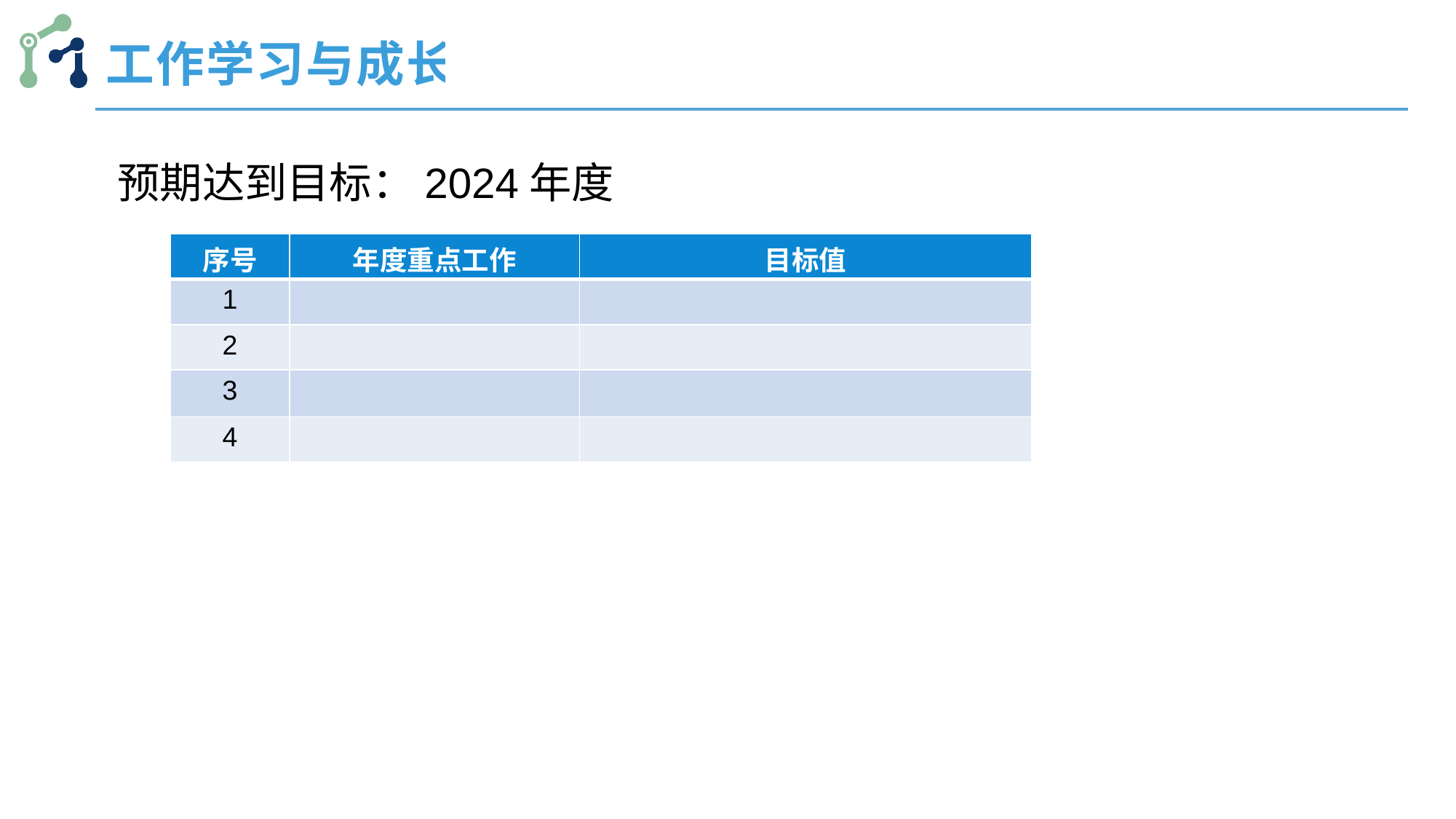

工作学习与成长
预期达到目标：2024年度
| 序号 | 年度重点工作 | 目标值 |
| --- | --- | --- |
| 1 |  |  |
| 2 |  |  |
| 3 |  |  |
| 4 |  |  |